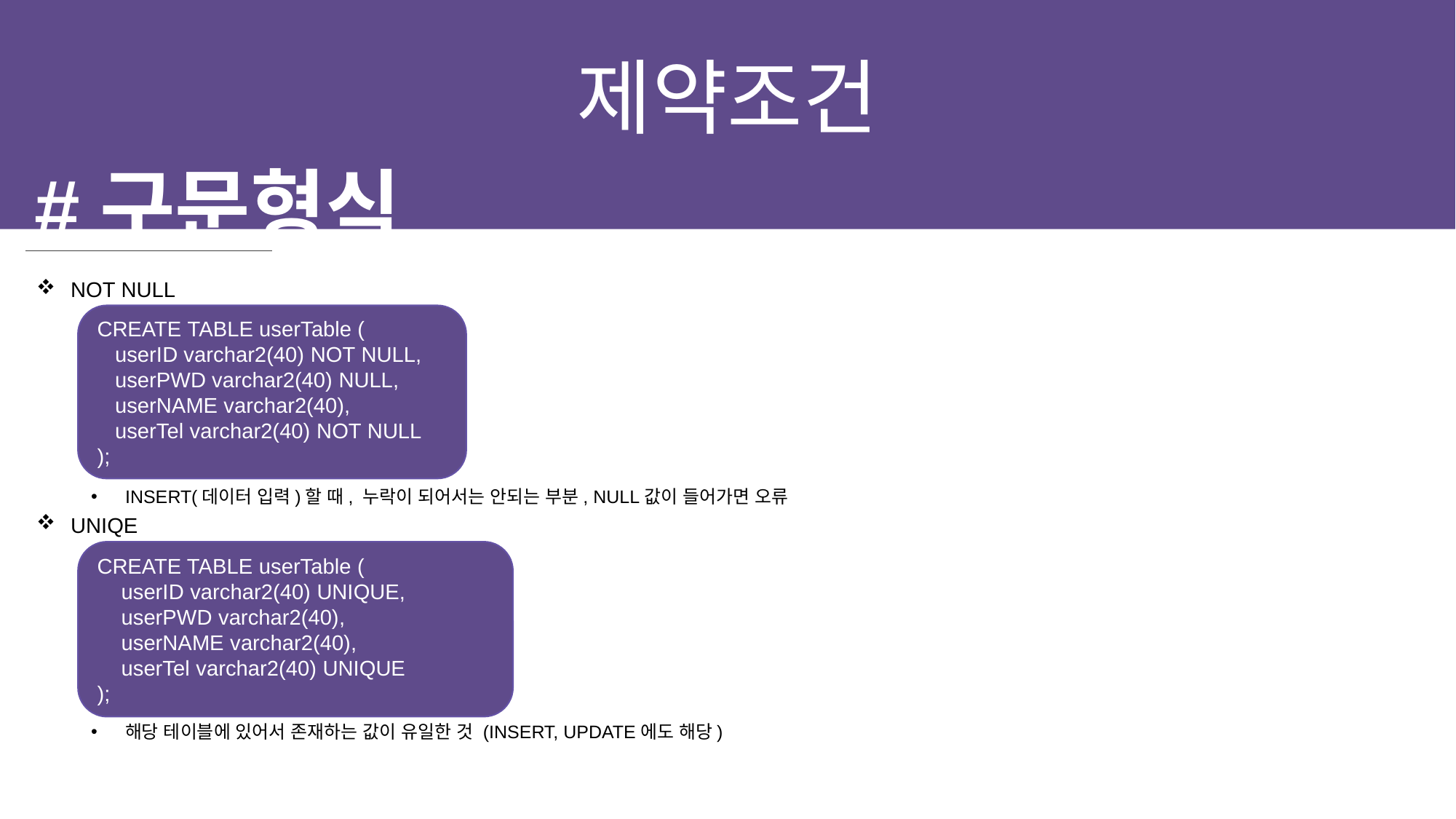

제약조건
#구문형식
NOT NULL

INSERT(데이터 입력)할 때, 누락이 되어서는 안되는 부분, NULL값이 들어가면 오류
UNIQE

해당 테이블에 있어서 존재하는 값이 유일한 것 (INSERT, UPDATE에도 해당)
CREATE TABLE userTable (
   userID varchar2(40) NOT NULL,
   userPWD varchar2(40) NULL,
   userNAME varchar2(40),
   userTel varchar2(40) NOT NULL
);
CREATE TABLE userTable (
    userID varchar2(40) UNIQUE,
    userPWD varchar2(40),
    userNAME varchar2(40),
    userTel varchar2(40) UNIQUE
);